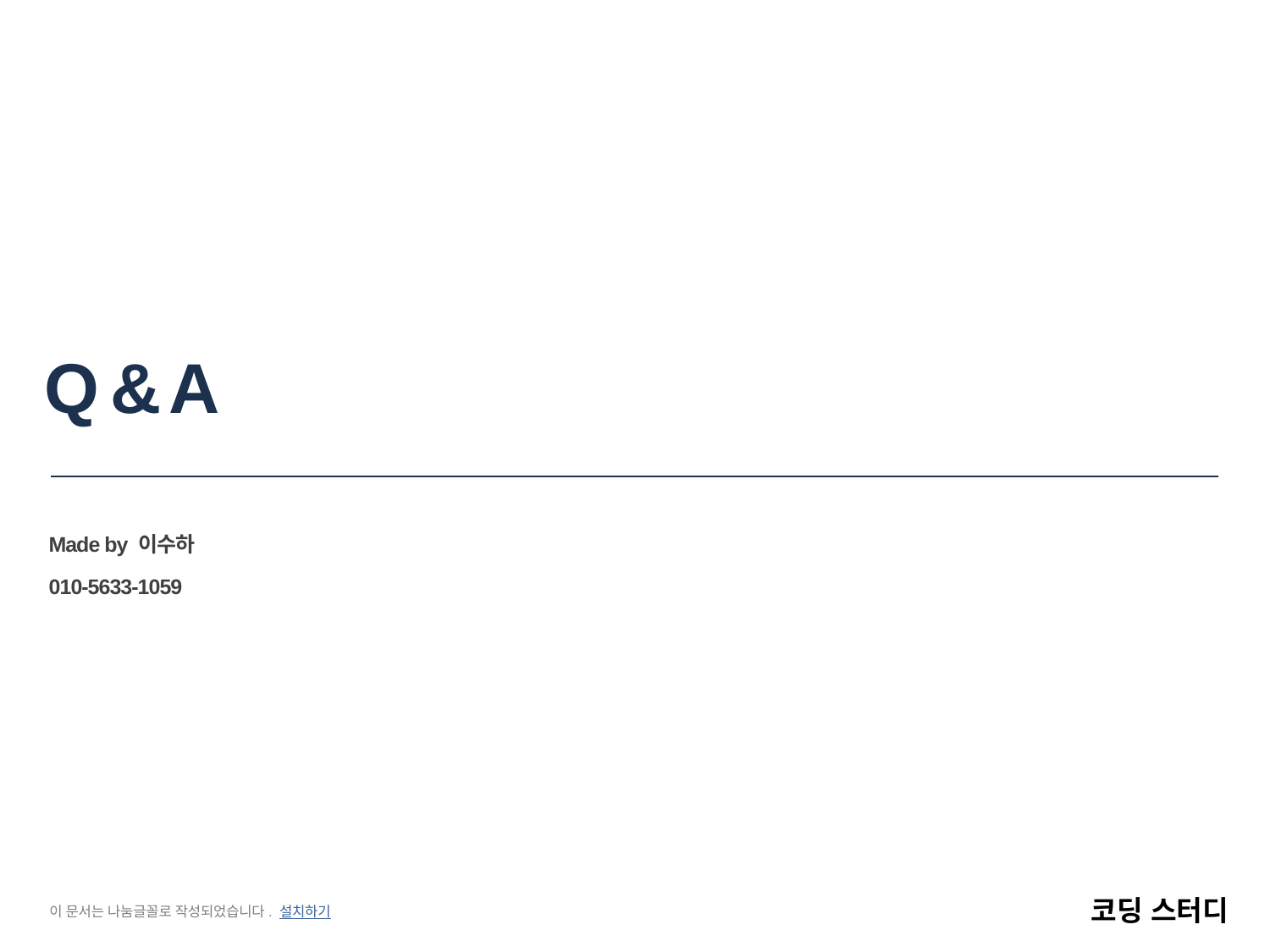

# Q & A
Made by 이수하
010-5633-1059
이 문서는 나눔글꼴로 작성되었습니다. 설치하기
코딩 스터디